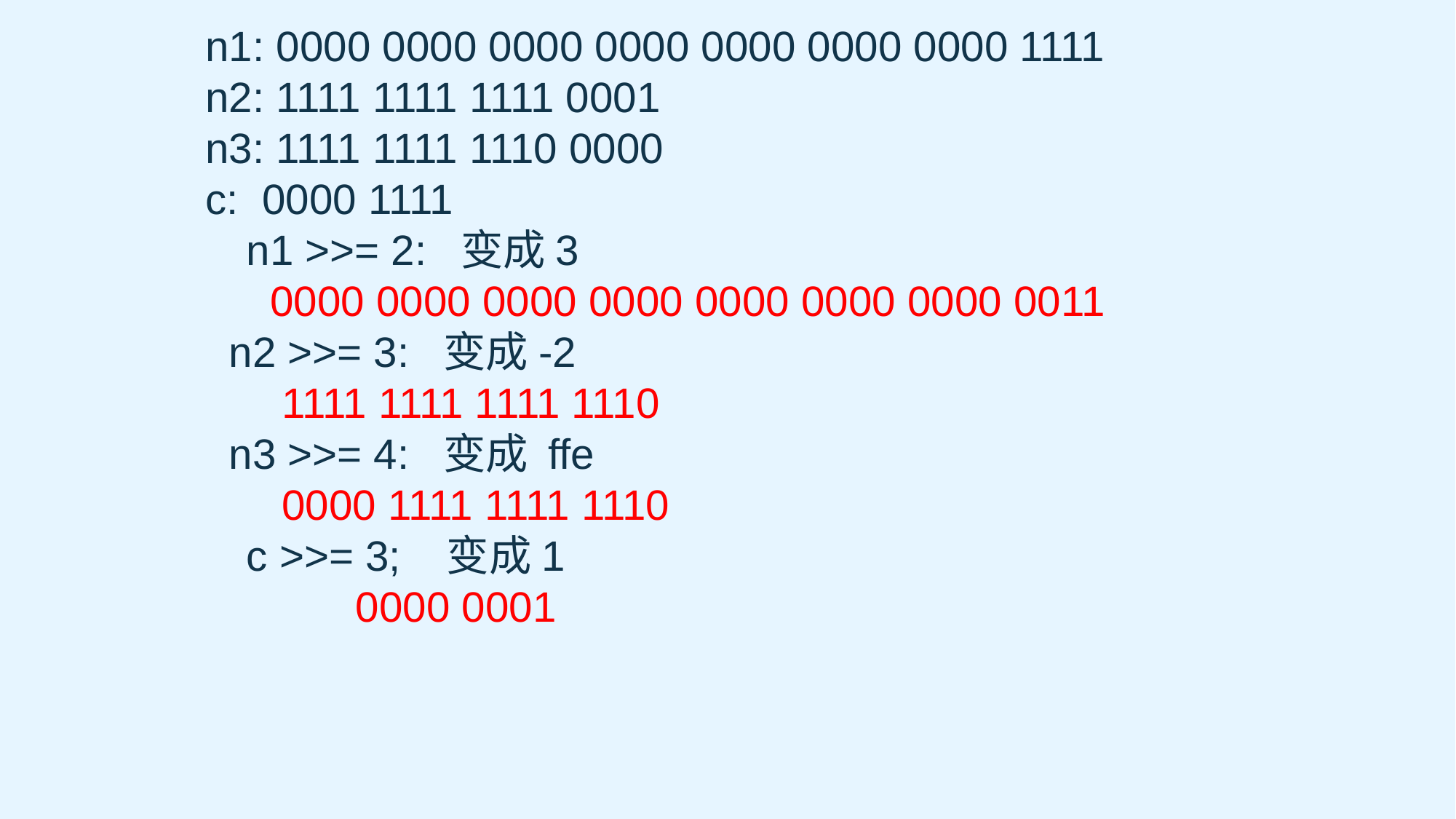

n1: 0000 0000 0000 0000 0000 0000 0000 1111
n2: 1111 1111 1111 0001
n3: 1111 1111 1110 0000
c:  0000 1111
	n1 >>= 2:  变成3
	  0000 0000 0000 0000 0000 0000 0000 0011
  n2 >>= 3:  变成-2
	   1111 1111 1111 1110
  n3 >>= 4:  变成 ffe
	   0000 1111 1111 1110
	c >>= 3;   变成1
		0000 0001